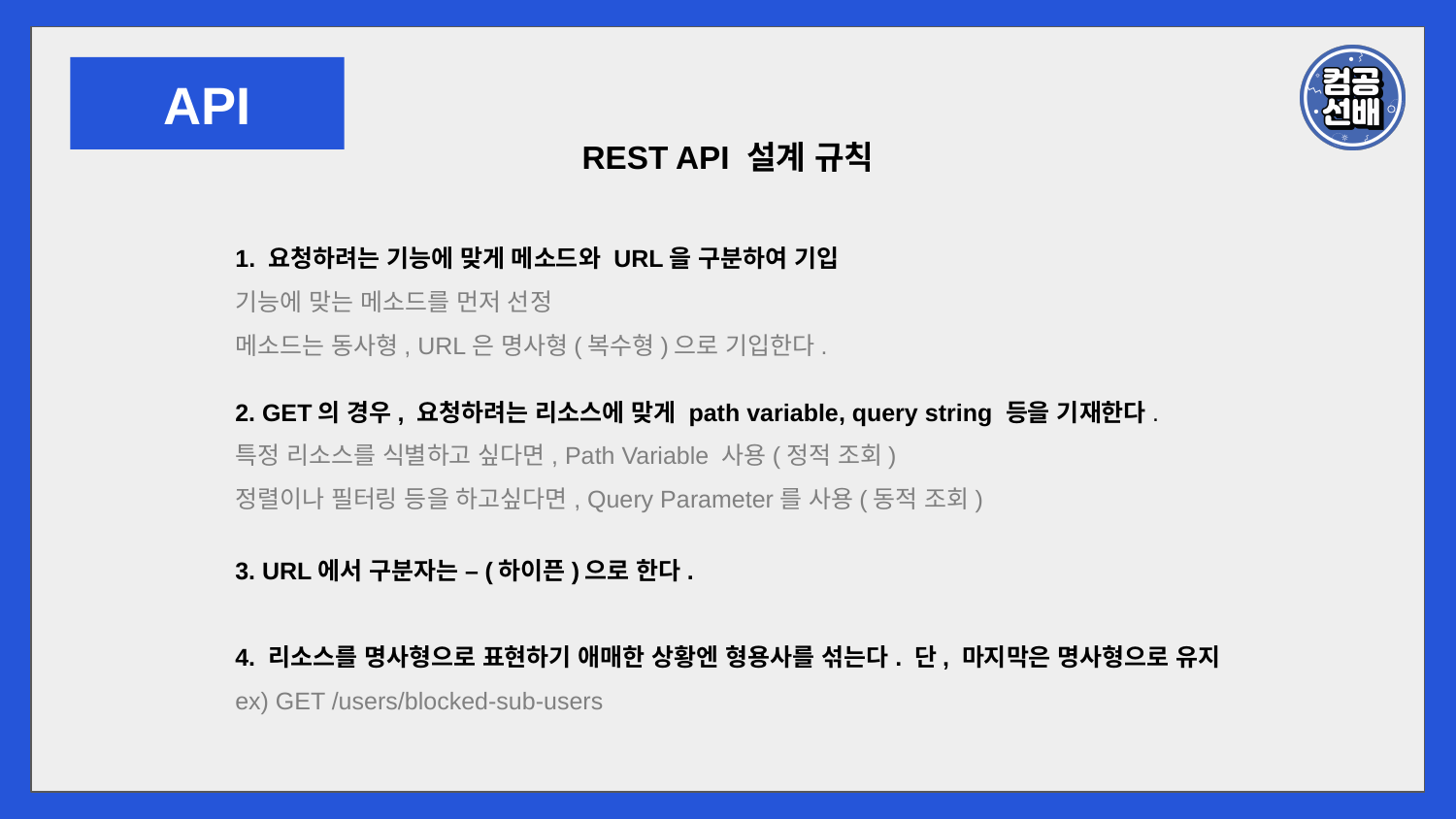

API
REST API 설계 규칙
1. 요청하려는 기능에 맞게 메소드와 URL을 구분하여 기입
기능에 맞는 메소드를 먼저 선정
메소드는 동사형, URL은 명사형(복수형)으로 기입한다.
2. GET의 경우, 요청하려는 리소스에 맞게 path variable, query string 등을 기재한다.
특정 리소스를 식별하고 싶다면, Path Variable 사용(정적 조회)
정렬이나 필터링 등을 하고싶다면, Query Parameter를 사용(동적 조회)
3. URL에서 구분자는 –(하이픈)으로 한다.
4. 리소스를 명사형으로 표현하기 애매한 상황엔 형용사를 섞는다. 단, 마지막은 명사형으로 유지
ex) GET /users/blocked-sub-users